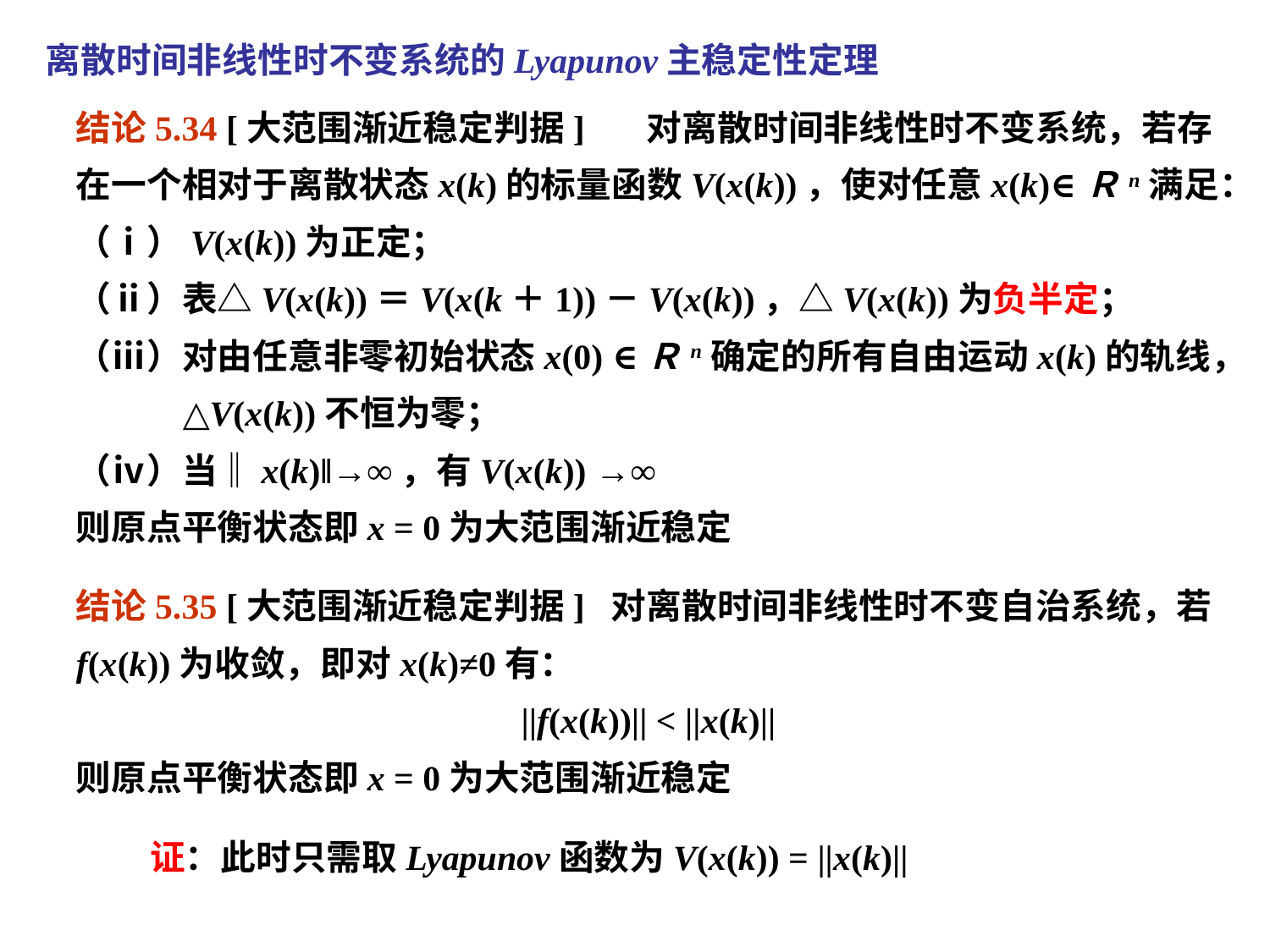

离散时间非线性时不变系统的Lyapunov主稳定性定理
结论5.34 [大范围渐近稳定判据]      对离散时间非线性时不变系统，若存在一个相对于离散状态x(k)的标量函数V(x(k))，使对任意x(k)∈Ｒn满足：
（ⅰ）V(x(k))为正定；
（ⅱ）表△V(x(k))＝V(x(k＋1))－V(x(k))，△V(x(k))为负半定；
（ⅲ）对由任意非零初始状态x(0) ∈Ｒn确定的所有自由运动x(k)的轨线，
            △V(x(k))不恒为零；
（ⅳ）当‖x(k)‖→∞，有V(x(k)) →∞
则原点平衡状态即x = 0为大范围渐近稳定
结论5.35 [大范围渐近稳定判据]  对离散时间非线性时不变自治系统，若f(x(k))为收敛，即对x(k)≠0有：
||f(x(k))|| < ||x(k)||
则原点平衡状态即x = 0为大范围渐近稳定
证：此时只需取Lyapunov函数为V(x(k)) = ||x(k)||